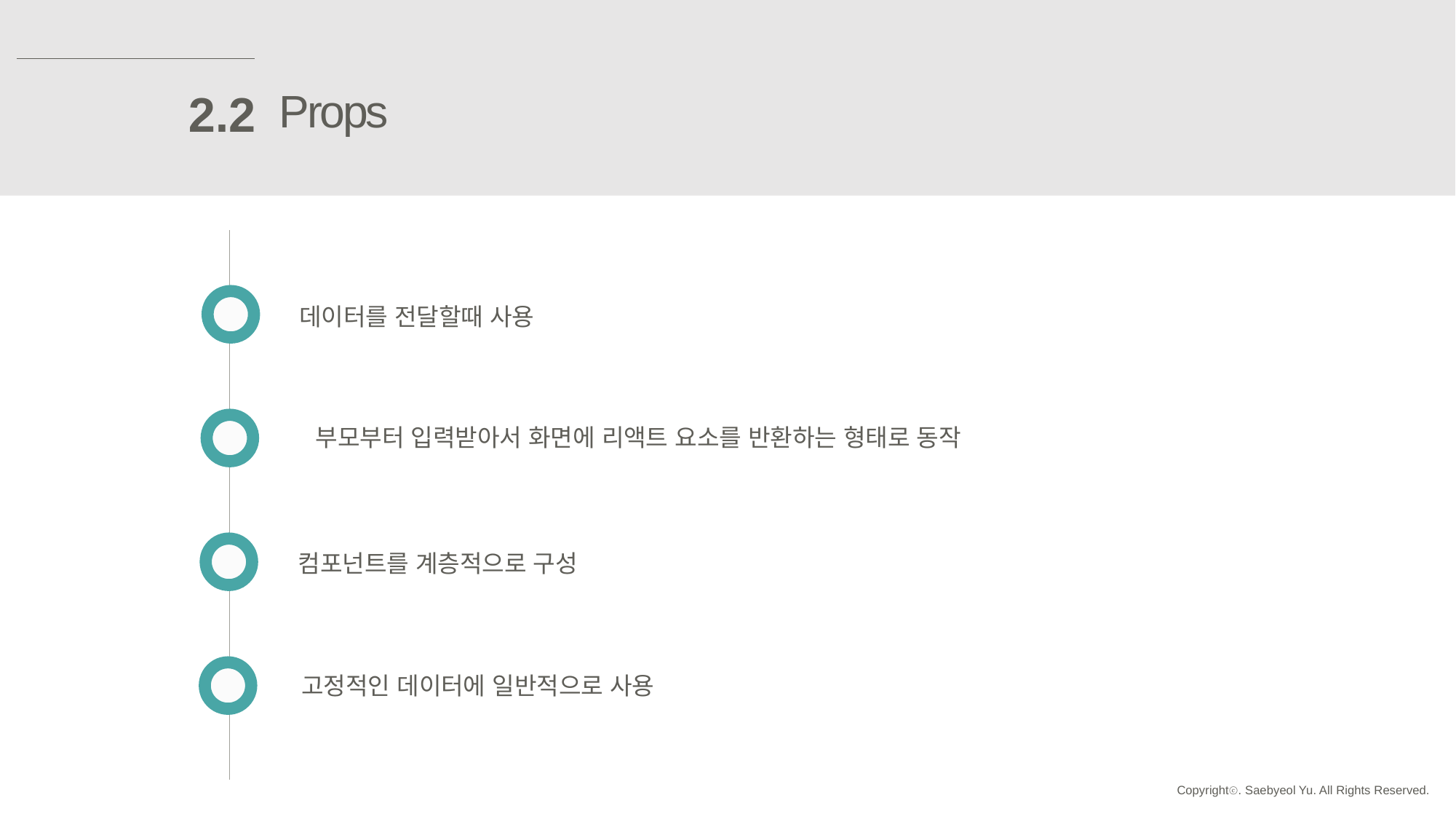

Props
2.2

데이터를 전달할때 사용
부모부터 입력받아서 화면에 리액트 요소를 반환하는 형태로 동작
컴포넌트를 계층적으로 구성
고정적인 데이터에 일반적으로 사용